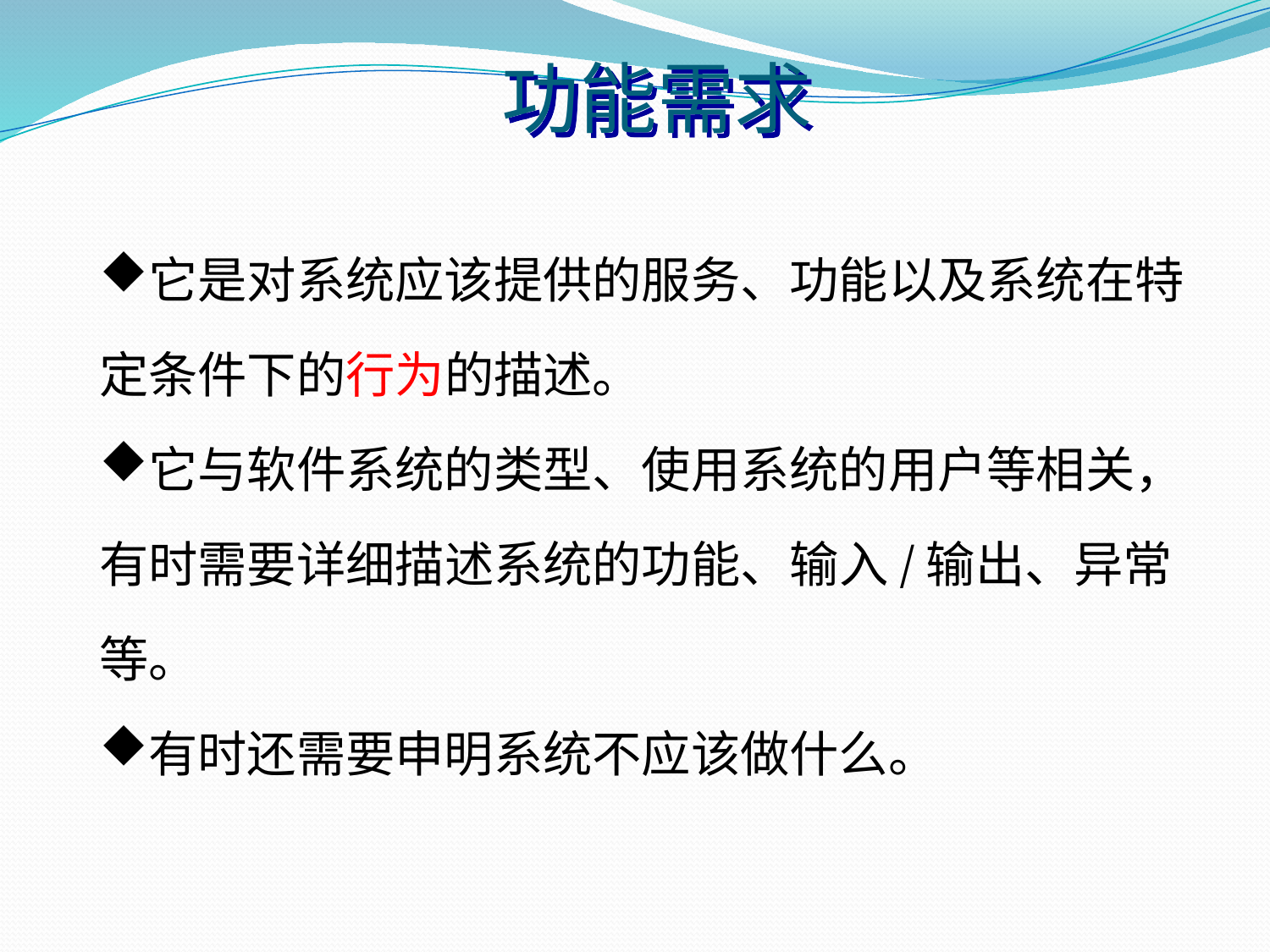

功能需求
它是对系统应该提供的服务、功能以及系统在特定条件下的行为的描述。
它与软件系统的类型、使用系统的用户等相关，有时需要详细描述系统的功能、输入/输出、异常等。
有时还需要申明系统不应该做什么。